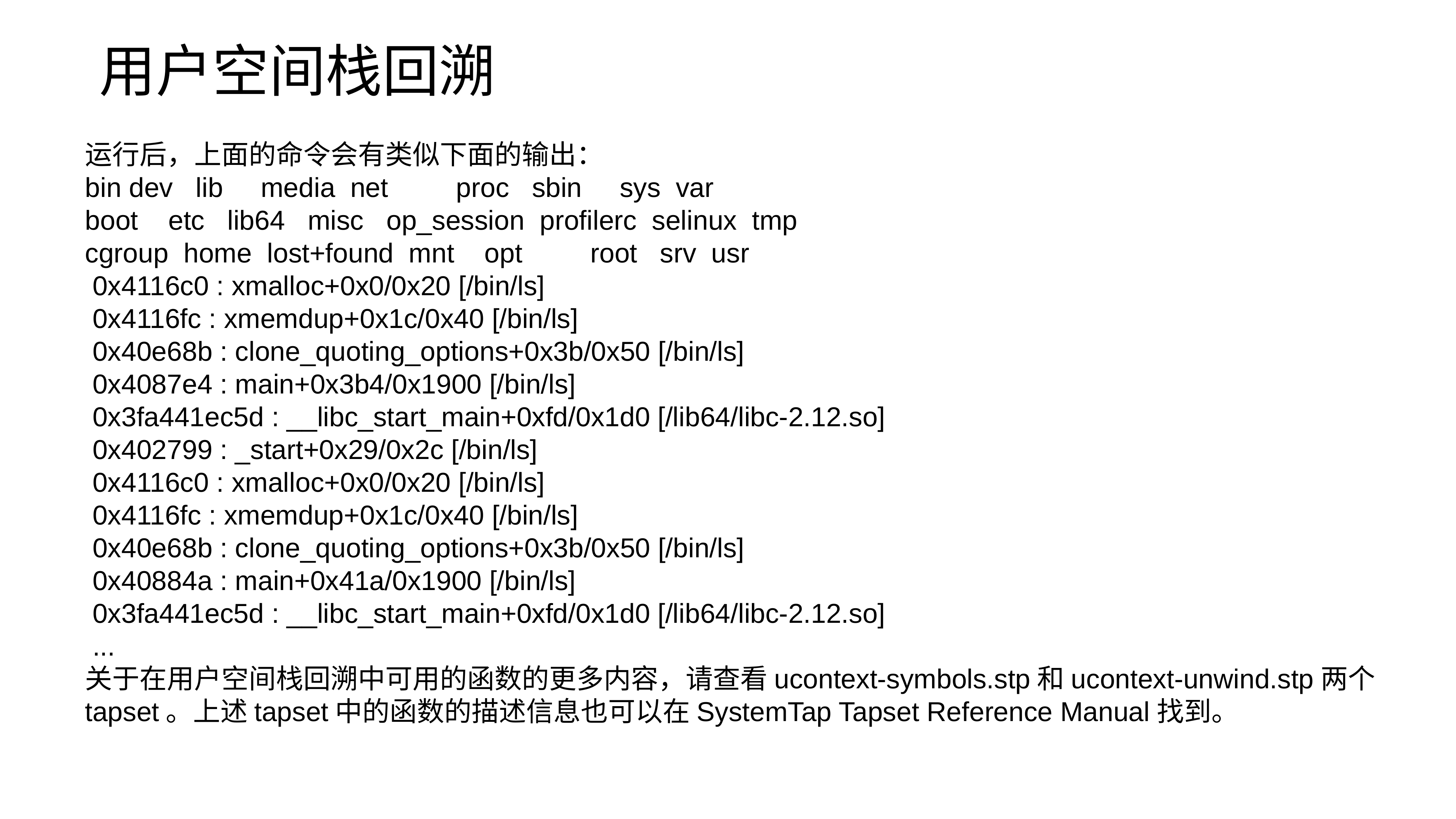

用户空间栈回溯
运行后，上面的命令会有类似下面的输出：
bin dev   lib     media  net         proc   sbin     sys  var
boot    etc   lib64   misc   op_session  profilerc  selinux  tmp
cgroup  home  lost+found  mnt    opt         root   srv  usr
 0x4116c0 : xmalloc+0x0/0x20 [/bin/ls]
 0x4116fc : xmemdup+0x1c/0x40 [/bin/ls]
 0x40e68b : clone_quoting_options+0x3b/0x50 [/bin/ls]
 0x4087e4 : main+0x3b4/0x1900 [/bin/ls]
 0x3fa441ec5d : __libc_start_main+0xfd/0x1d0 [/lib64/libc-2.12.so]
 0x402799 : _start+0x29/0x2c [/bin/ls]
 0x4116c0 : xmalloc+0x0/0x20 [/bin/ls]
 0x4116fc : xmemdup+0x1c/0x40 [/bin/ls]
 0x40e68b : clone_quoting_options+0x3b/0x50 [/bin/ls]
 0x40884a : main+0x41a/0x1900 [/bin/ls]
 0x3fa441ec5d : __libc_start_main+0xfd/0x1d0 [/lib64/libc-2.12.so]
 ...
关于在用户空间栈回溯中可用的函数的更多内容，请查看ucontext-symbols.stp和ucontext-unwind.stp两个tapset。上述tapset中的函数的描述信息也可以在SystemTap Tapset Reference Manual找到。